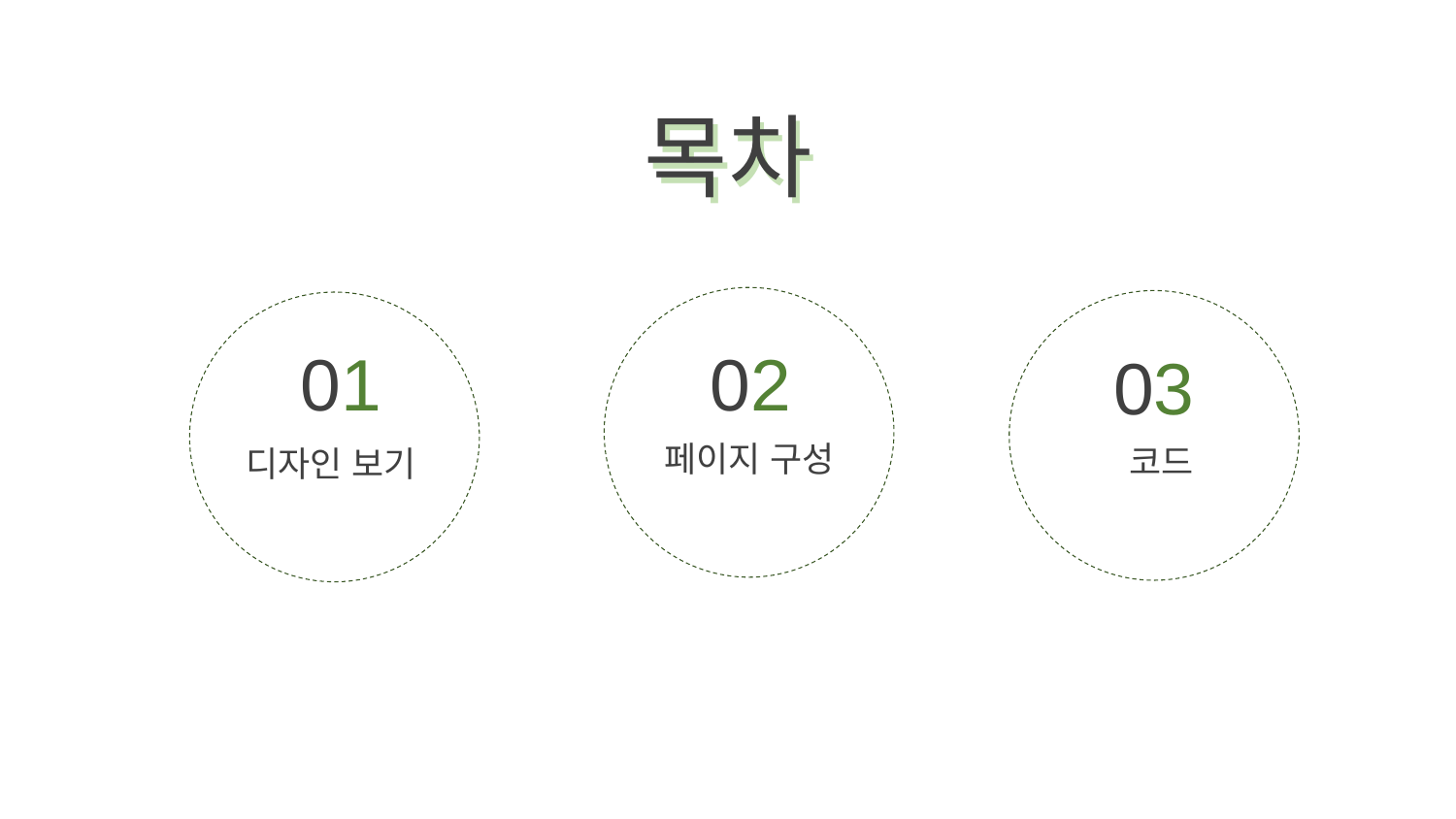

# 목차
목차

02
페이지 구성

03
코드

01
디자인 보기